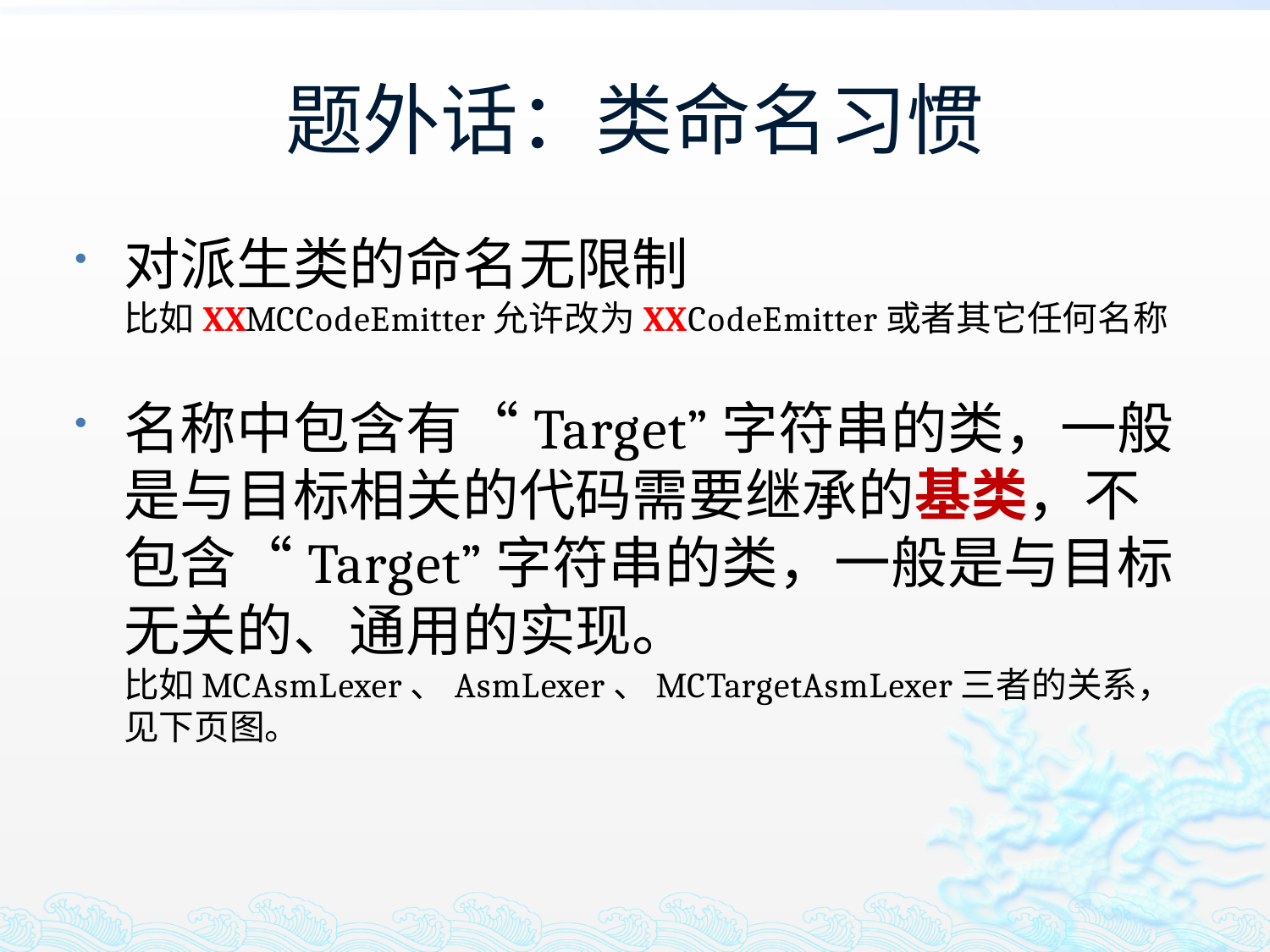

# 题外话：类命名习惯
对派生类的命名无限制
比如XXMCCodeEmitter允许改为XXCodeEmitter或者其它任何名称
名称中包含有“Target”字符串的类，一般是与目标相关的代码需要继承的基类，不包含“Target”字符串的类，一般是与目标无关的、通用的实现。
比如MCAsmLexer、AsmLexer、MCTargetAsmLexer三者的关系，见下页图。